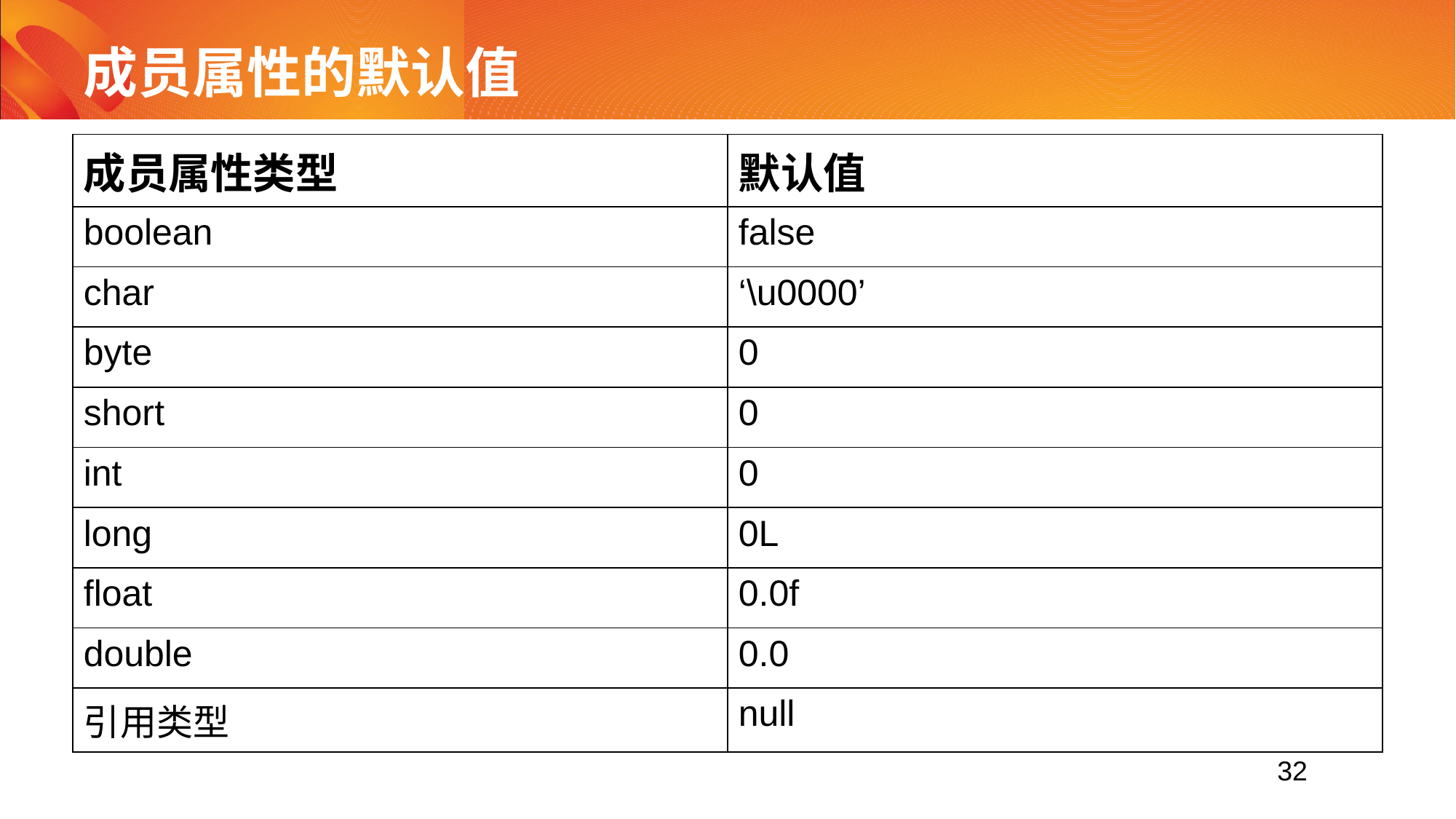

# 成员属性的默认值
| 成员属性类型 | 默认值 |
| --- | --- |
| boolean | false |
| char | ‘\u0000’ |
| byte | 0 |
| short | 0 |
| int | 0 |
| long | 0L |
| float | 0.0f |
| double | 0.0 |
| 引用类型 | null |